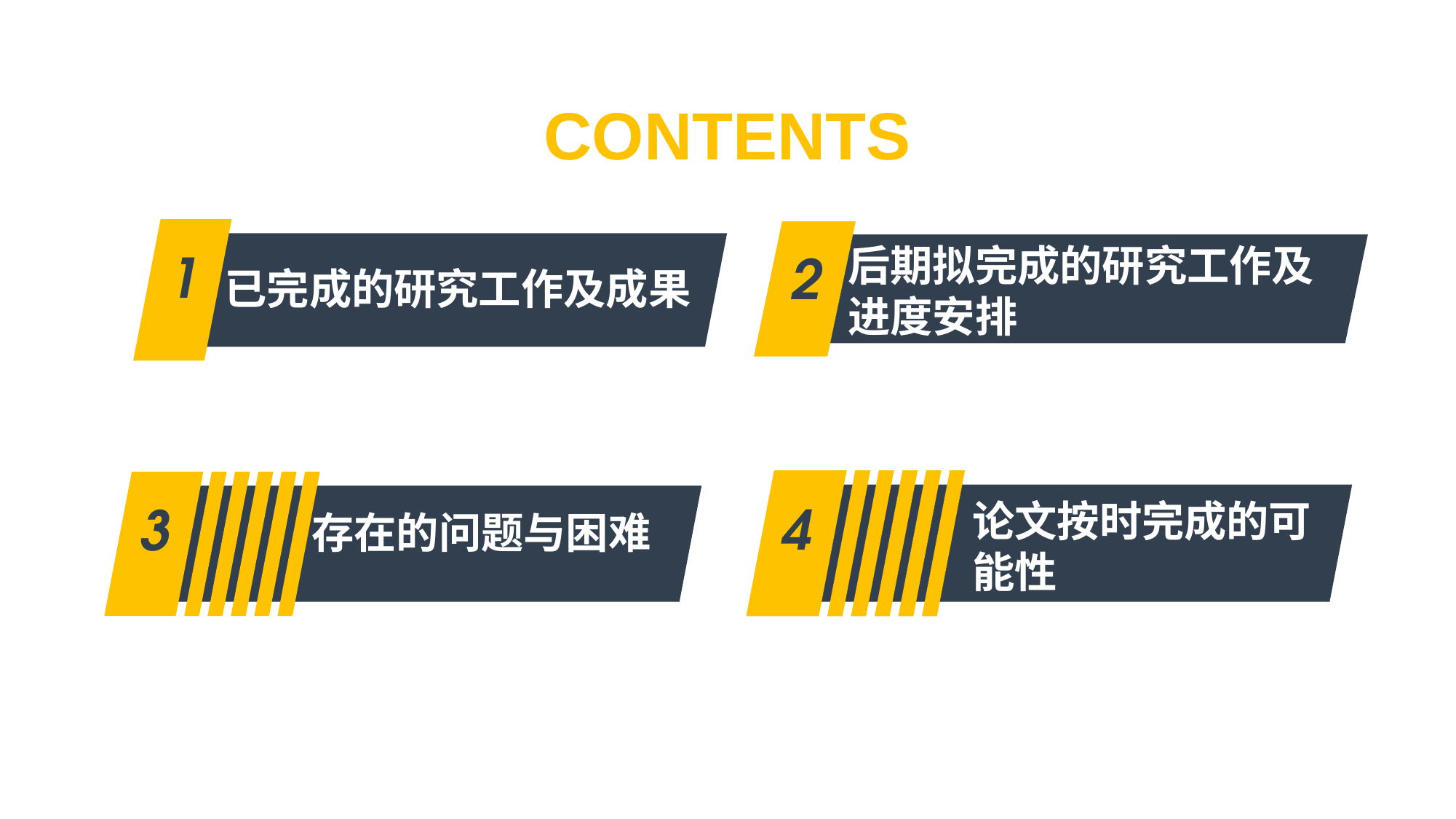

CONTENTS

1
已完成的研究工作及成果

后期拟完成的研究工作及
进度安排
2

论文按时完成的可能性
4

3
存在的问题与困难